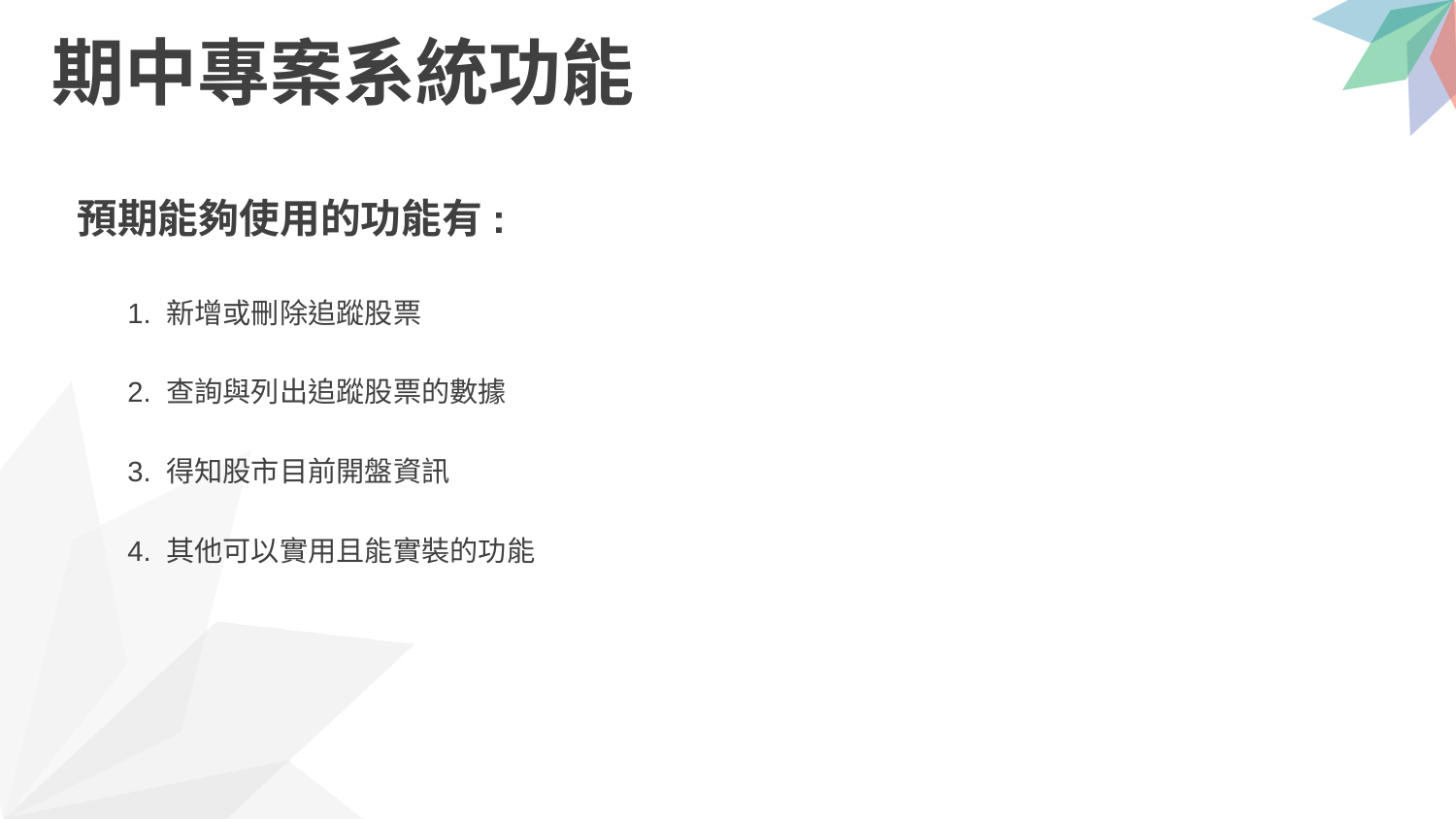

# 期中專案系統功能
預期能夠使用的功能有:
1. 新增或刪除追蹤股票

2. 查詢與列出追蹤股票的數據

3. 得知股市目前開盤資訊

4. 其他可以實用且能實裝的功能